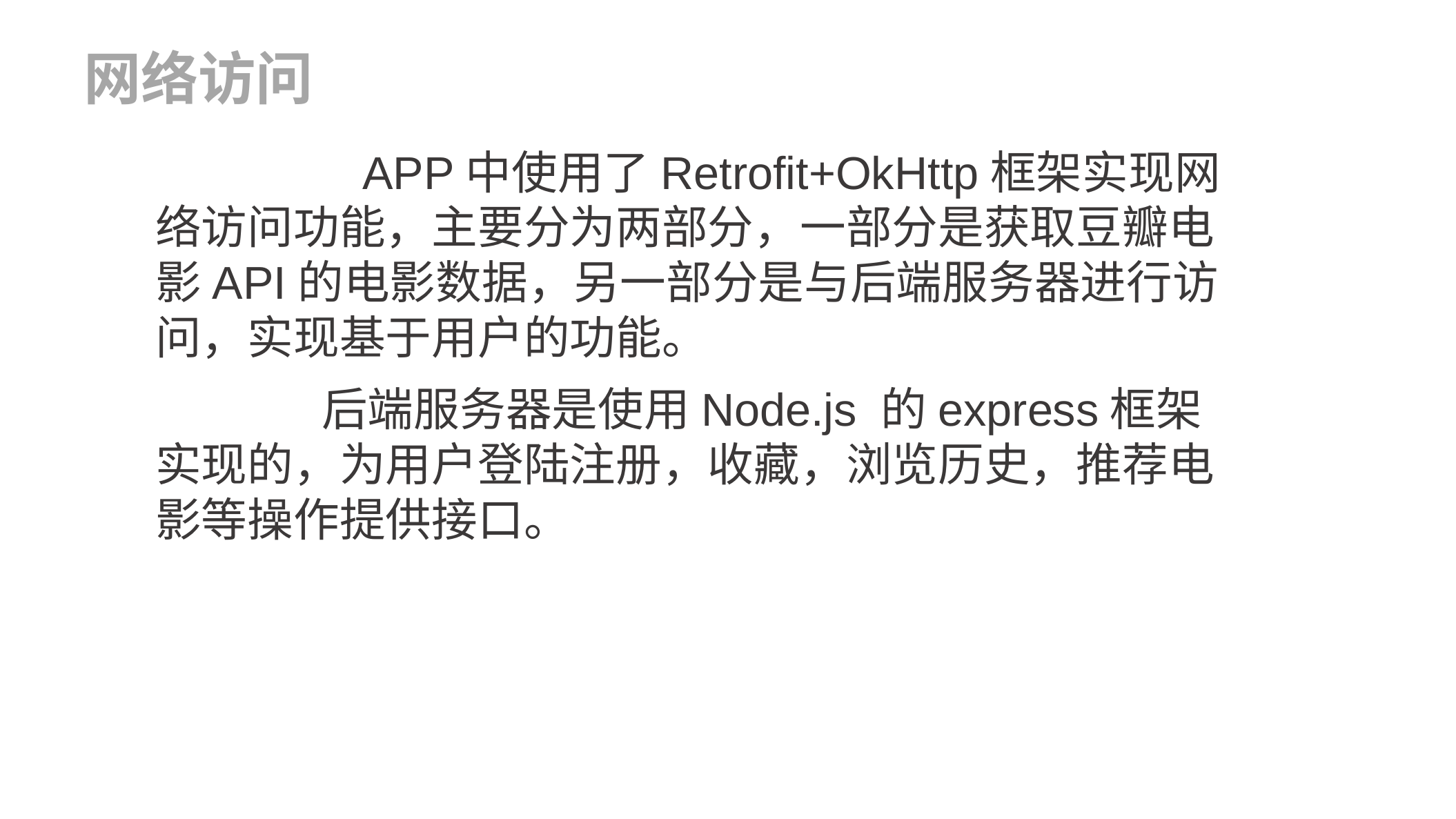

网络访问
		APP中使用了Retrofit+OkHttp框架实现网络访问功能，主要分为两部分，一部分是获取豆瓣电影API的电影数据，另一部分是与后端服务器进行访问，实现基于用户的功能。
	     后端服务器是使用Node.js 的express框架实现的，为用户登陆注册，收藏，浏览历史，推荐电影等操作提供接口。